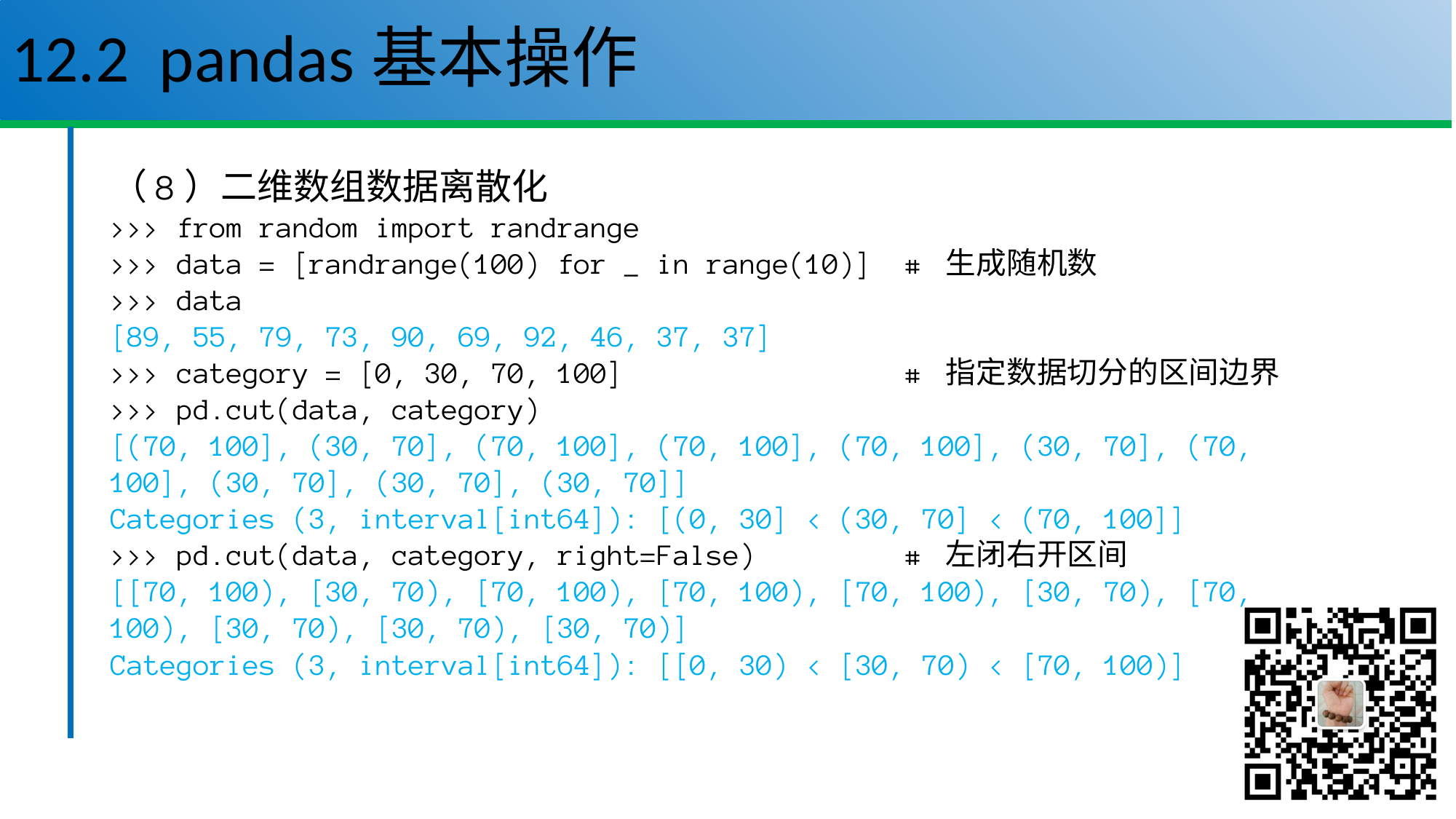

# 12.2  pandas基本操作
（8）二维数组数据离散化
>>> from random import randrange
>>> data = [randrange(100) for _ in range(10)]  # 生成随机数
>>> data
[89, 55, 79, 73, 90, 69, 92, 46, 37, 37]
>>> category = [0, 30, 70, 100]                 # 指定数据切分的区间边界
>>> pd.cut(data, category)
[(70, 100], (30, 70], (70, 100], (70, 100], (70, 100], (30, 70], (70, 100], (30, 70], (30, 70], (30, 70]]
Categories (3, interval[int64]): [(0, 30] < (30, 70] < (70, 100]]
>>> pd.cut(data, category, right=False)         # 左闭右开区间
[[70, 100), [30, 70), [70, 100), [70, 100), [70, 100), [30, 70), [70, 100), [30, 70), [30, 70), [30, 70)]
Categories (3, interval[int64]): [[0, 30) < [30, 70) < [70, 100)]
76